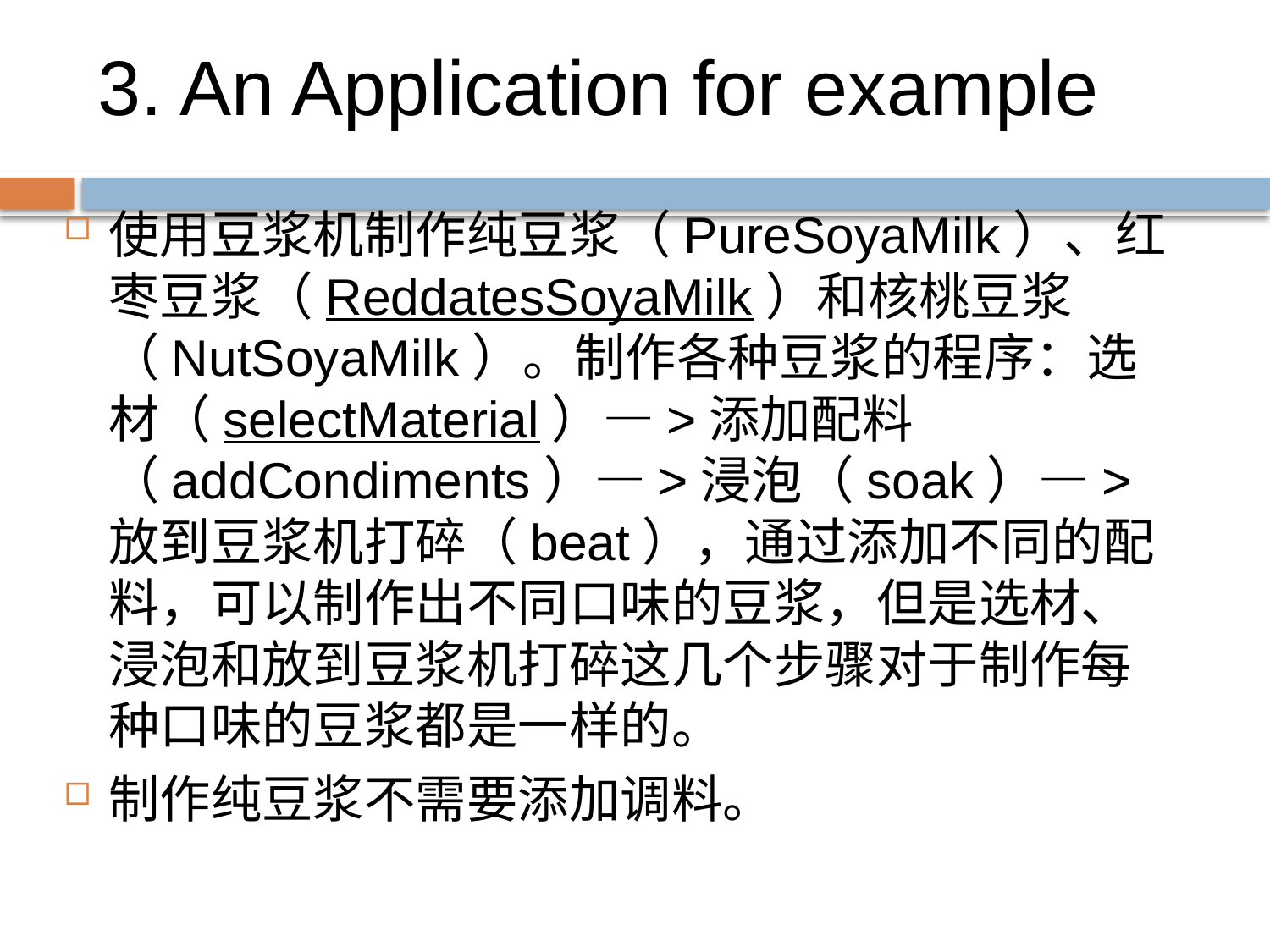

# 3. An Application for example
使用豆浆机制作纯豆浆（PureSoyaMilk）、红枣豆浆（ReddatesSoyaMilk）和核桃豆浆（NutSoyaMilk）。制作各种豆浆的程序：选材（selectMaterial）—>添加配料（addCondiments）—>浸泡（soak）—>放到豆浆机打碎（beat），通过添加不同的配料，可以制作出不同口味的豆浆，但是选材、浸泡和放到豆浆机打碎这几个步骤对于制作每种口味的豆浆都是一样的。
制作纯豆浆不需要添加调料。